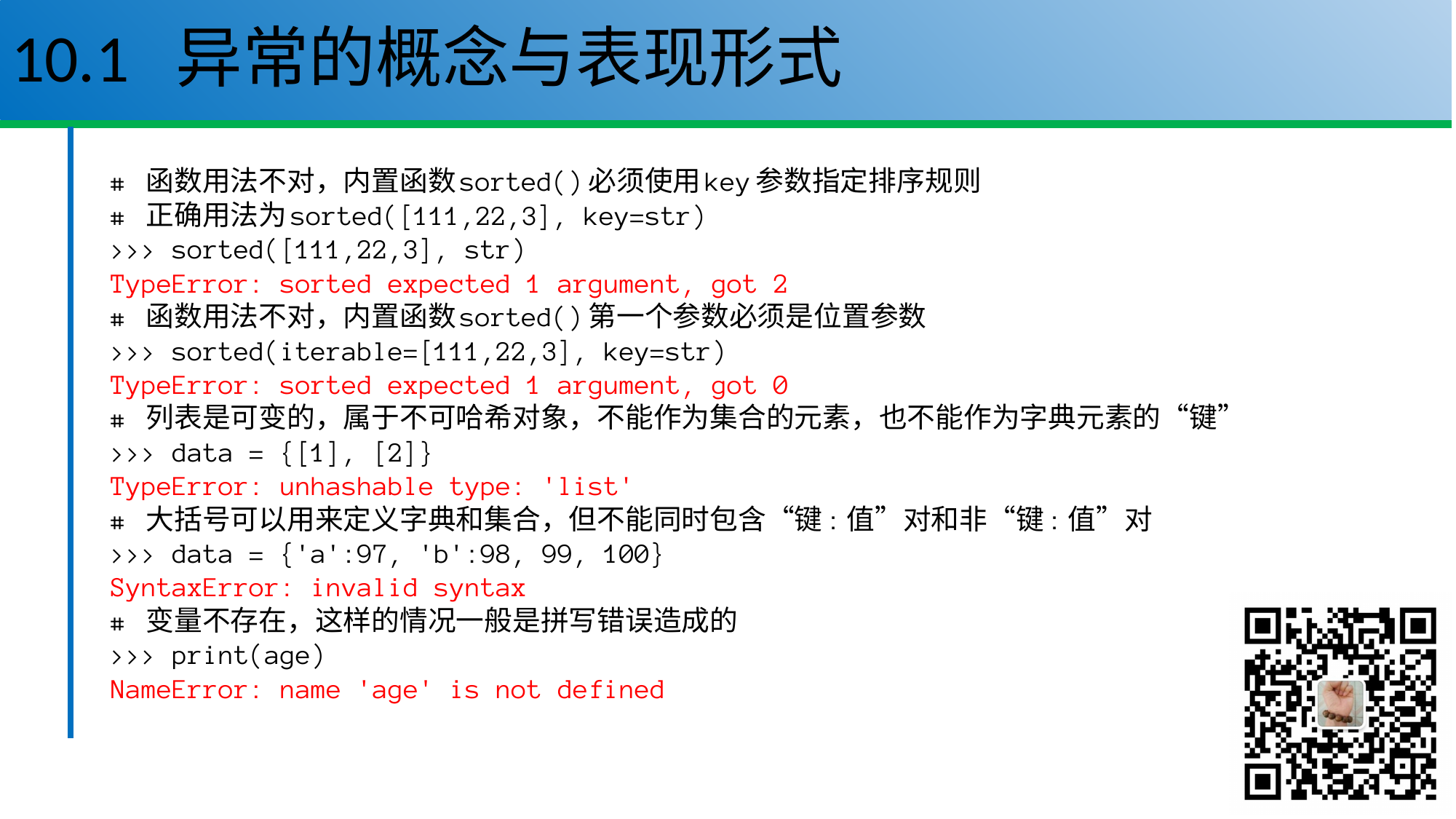

# 10.1  异常的概念与表现形式
# 函数用法不对，内置函数sorted()必须使用key参数指定排序规则
# 正确用法为sorted([111,22,3], key=str)
>>> sorted([111,22,3], str)
TypeError: sorted expected 1 argument, got 2
# 函数用法不对，内置函数sorted()第一个参数必须是位置参数
>>> sorted(iterable=[111,22,3], key=str)
TypeError: sorted expected 1 argument, got 0
# 列表是可变的，属于不可哈希对象，不能作为集合的元素，也不能作为字典元素的“键”
>>> data = {[1], [2]}
TypeError: unhashable type: 'list'
# 大括号可以用来定义字典和集合，但不能同时包含“键:值”对和非“键:值”对
>>> data = {'a':97, 'b':98, 99, 100}
SyntaxError: invalid syntax
# 变量不存在，这样的情况一般是拼写错误造成的
>>> print(age)
NameError: name 'age' is not defined
8